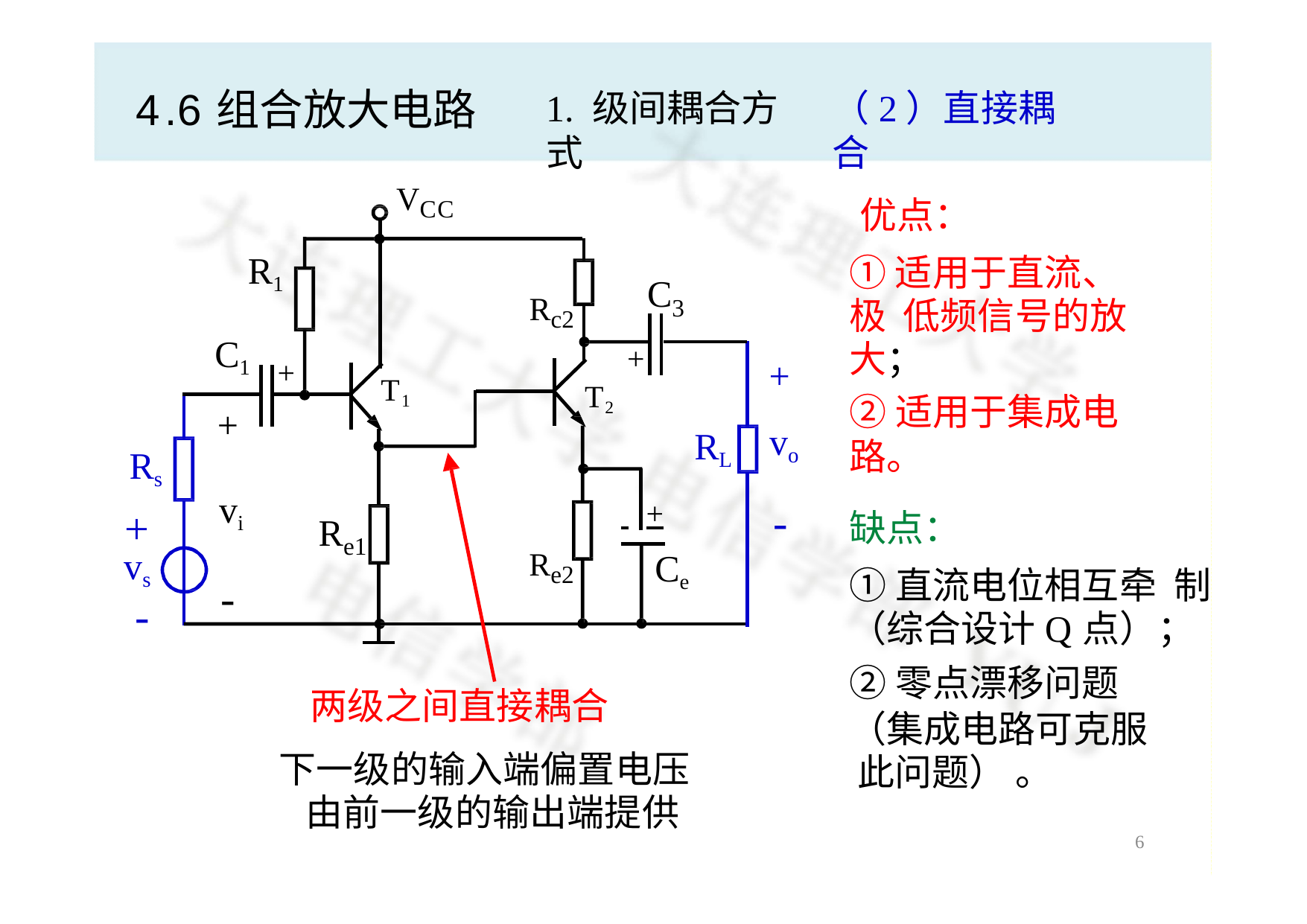

# 4.6组合放大电路
1. 级间耦合方式
（2）直接耦合
VCC
优点：

R1
①适用于直流、极  低频信号的放大；
②适用于集成电路。
缺点：
①直流电位相互牵  制（综合设计Q点）；
②零点漂移问题
（集成电路可克服  此问题） 。

C
3
Rc2

C1

+

+
vo
-
+

T1
T2

+
RL

Rs
+
vs
-

vi
-
 	+

R
e1

Ce

Re2

两级之间直接耦合
下一级的输入端偏置电压  由前一级的输出端提供
6